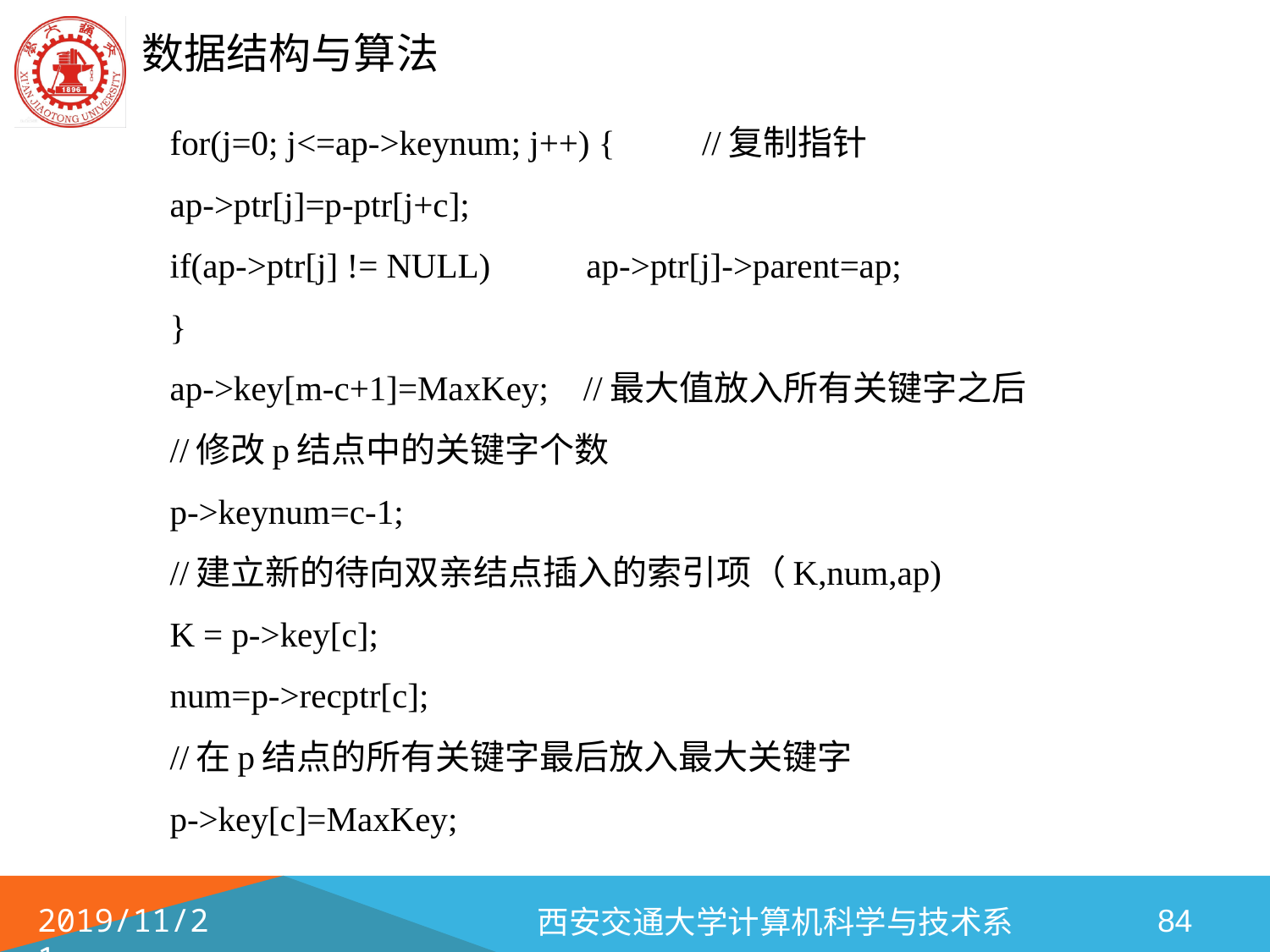

for(j=0; j<=ap->keynum; j++) {          //复制指针
			ap->ptr[j]=p-ptr[j+c];
			if(ap->ptr[j] != NULL)	ap->ptr[j]->parent=ap;
 		}
		ap->key[m-c+1]=MaxKey;    //最大值放入所有关键字之后
		//修改p结点中的关键字个数
		p->keynum=c-1;
		//建立新的待向双亲结点插入的索引项（K,num,ap)
		K = p->key[c];
		num=p->recptr[c];
		//在p结点的所有关键字最后放入最大关键字
		p->key[c]=MaxKey;